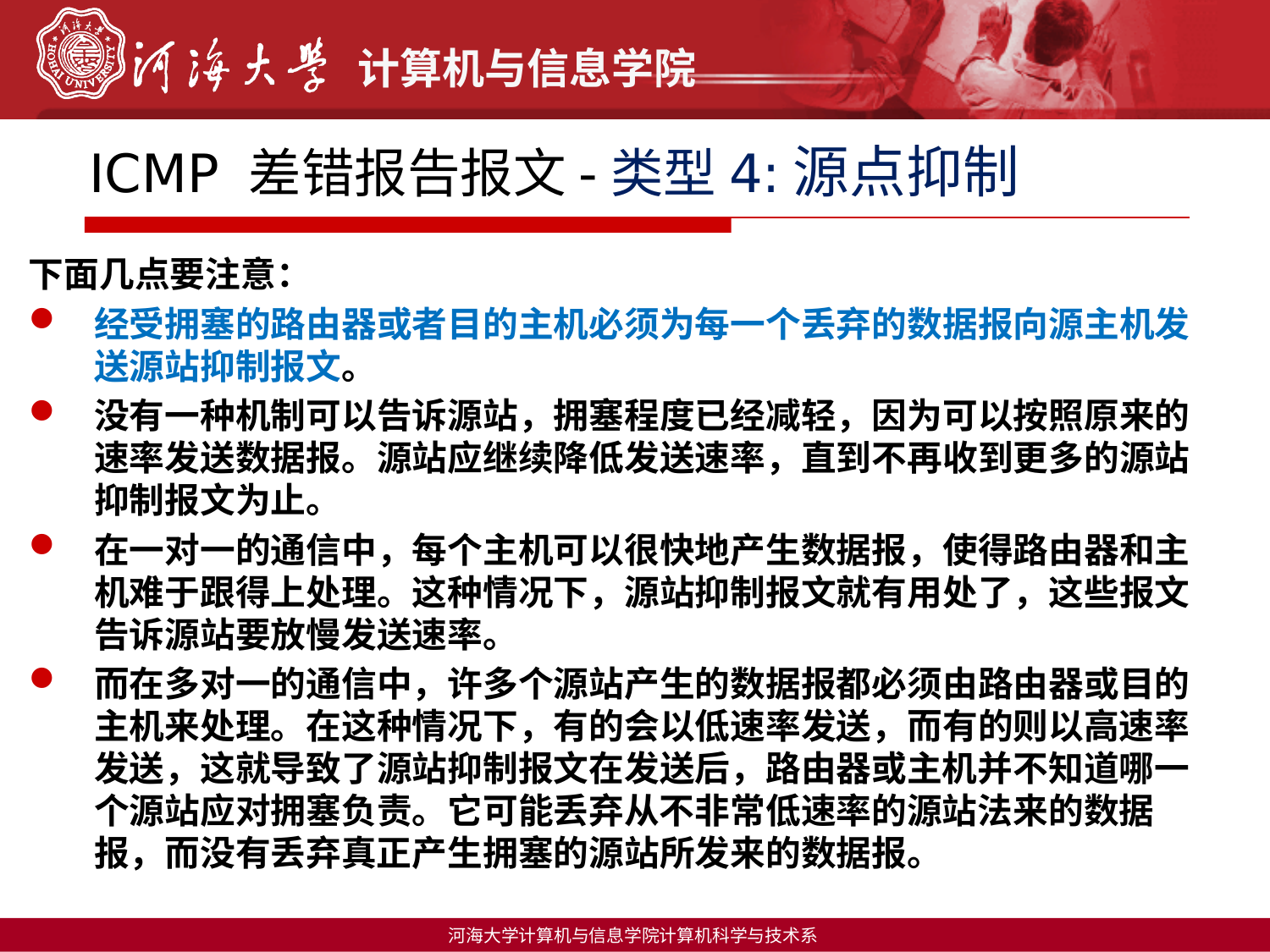

# ICMP 差错报告报文-类型4:源点抑制
下面几点要注意：
经受拥塞的路由器或者目的主机必须为每一个丢弃的数据报向源主机发送源站抑制报文。
没有一种机制可以告诉源站，拥塞程度已经减轻，因为可以按照原来的速率发送数据报。源站应继续降低发送速率，直到不再收到更多的源站抑制报文为止。
在一对一的通信中，每个主机可以很快地产生数据报，使得路由器和主机难于跟得上处理。这种情况下，源站抑制报文就有用处了，这些报文告诉源站要放慢发送速率。
而在多对一的通信中，许多个源站产生的数据报都必须由路由器或目的主机来处理。在这种情况下，有的会以低速率发送，而有的则以高速率发送，这就导致了源站抑制报文在发送后，路由器或主机并不知道哪一个源站应对拥塞负责。它可能丢弃从不非常低速率的源站法来的数据报，而没有丢弃真正产生拥塞的源站所发来的数据报。